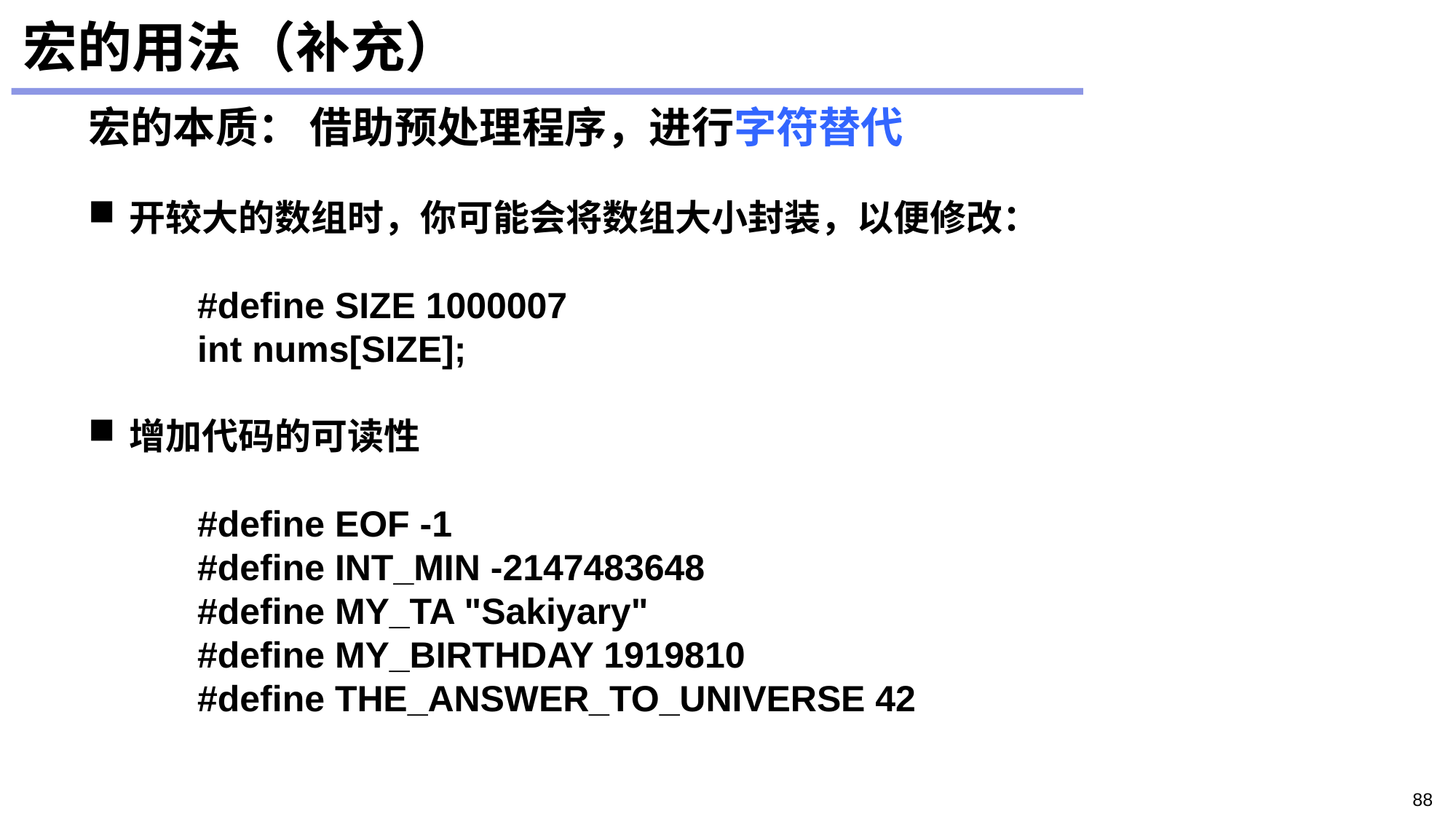

# 宏的用法（补充）
宏的本质： 借助预处理程序，进行字符替代

开较大的数组时，你可能会将数组大小封装，以便修改：

	#define SIZE 1000007
	int nums[SIZE];

增加代码的可读性

	#define EOF -1
	#define INT_MIN -2147483648
	#define MY_TA "Sakiyary"
	#define MY_BIRTHDAY 1919810
	#define THE_ANSWER_TO_UNIVERSE 42
88